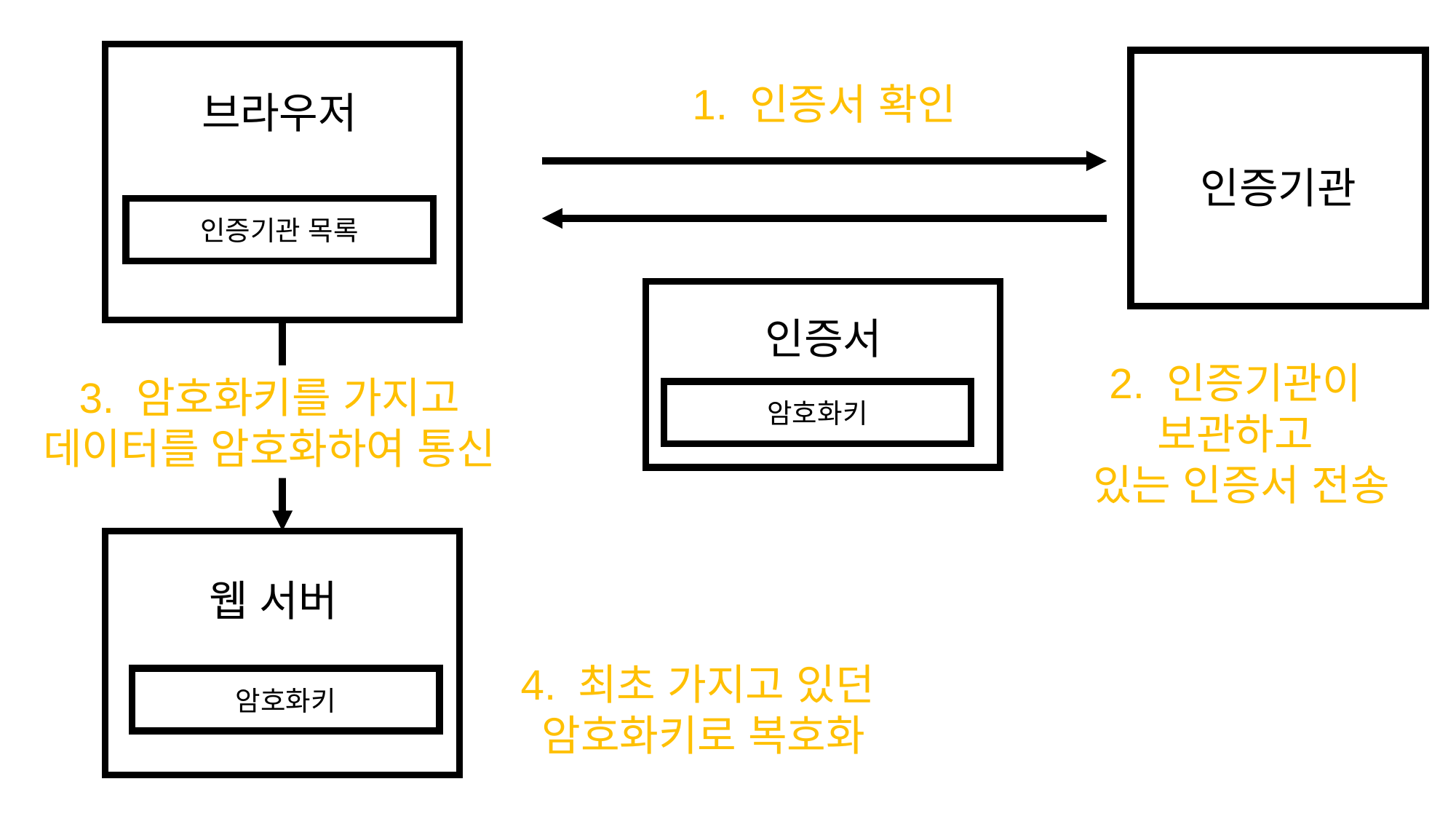

1. 인증서 확인
브라우저
인증기관
인증기관 목록

인증서
2. 인증기관이 보관하고
 있는 인증서 전송
3. 암호화키를 가지고 데이터를 암호화하여 통신
암호화키

웹 서버
4. 최초 가지고 있던
암호화키로 복호화
암호화키